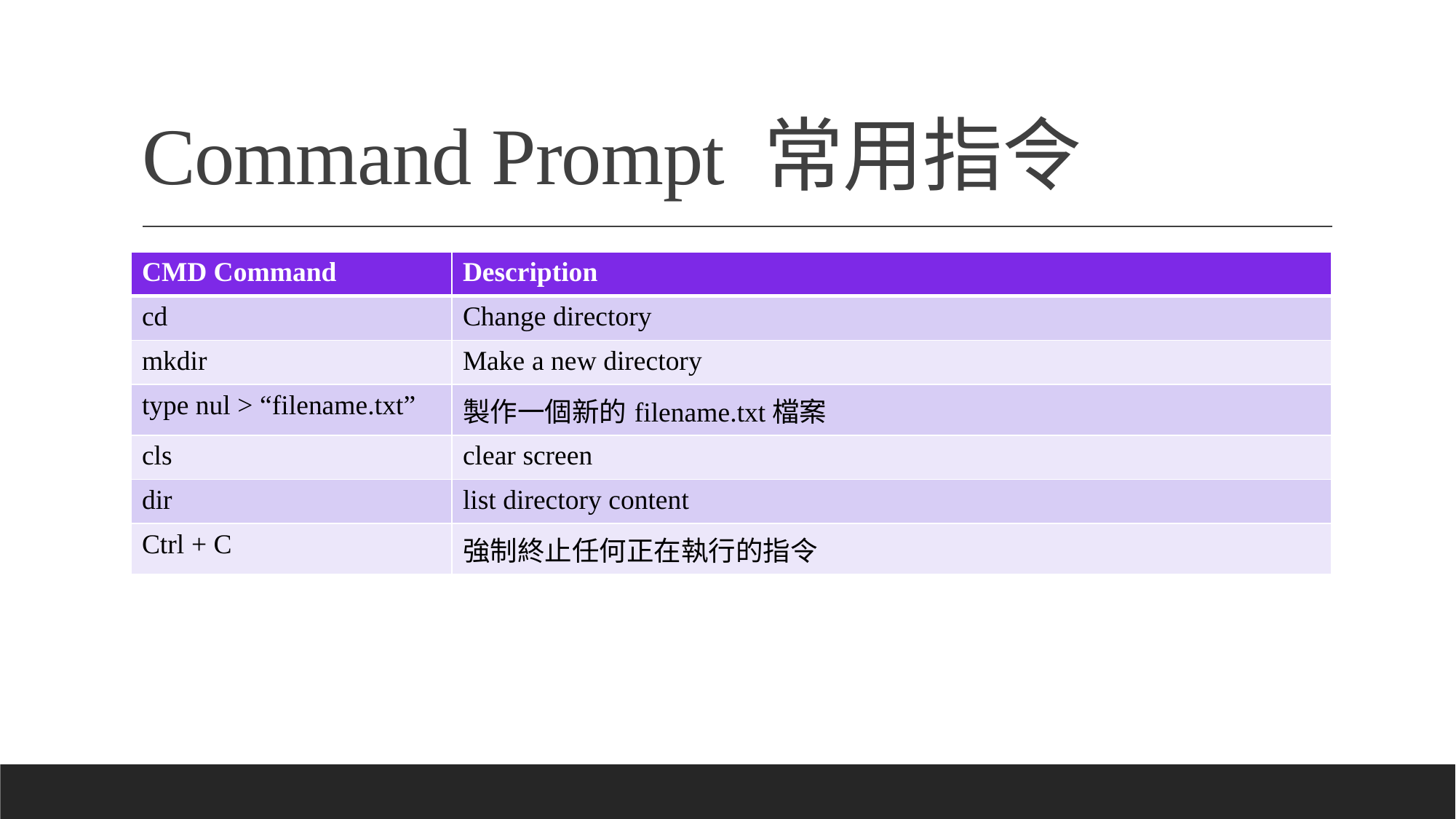

# Command Prompt 常用指令
| CMD Command | Description |
| --- | --- |
| cd | Change directory |
| mkdir | Make a new directory |
| type nul > “filename.txt” | 製作一個新的filename.txt檔案 |
| cls | clear screen |
| dir | list directory content |
| Ctrl + C | 強制終止任何正在執行的指令 |